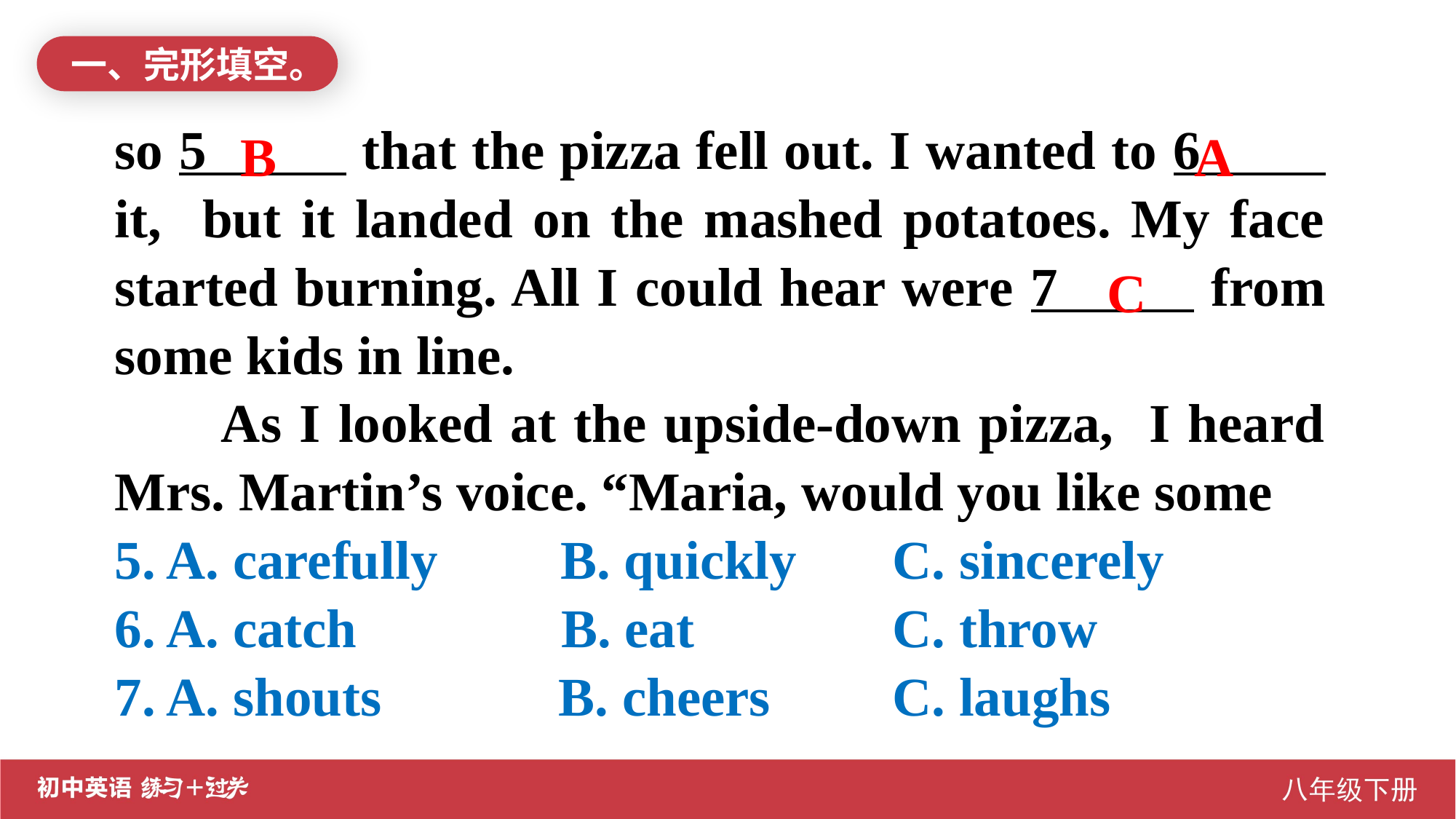

一、完形填空。
B
A
so 5          that the pizza fell out. I wanted to 6         it,  but it landed on the mashed potatoes. My face started burning. All I could hear were 7         from some kids in line.
      As I looked at the upside-down pizza,  I heard Mrs. Martin’s voice. “Maria, would you like some
5. A. carefully         B. quickly	 C. sincerely
6. A. catch               B. eat          	 C. throw
7. A. shouts             B. cheers     	 C. laughs
C